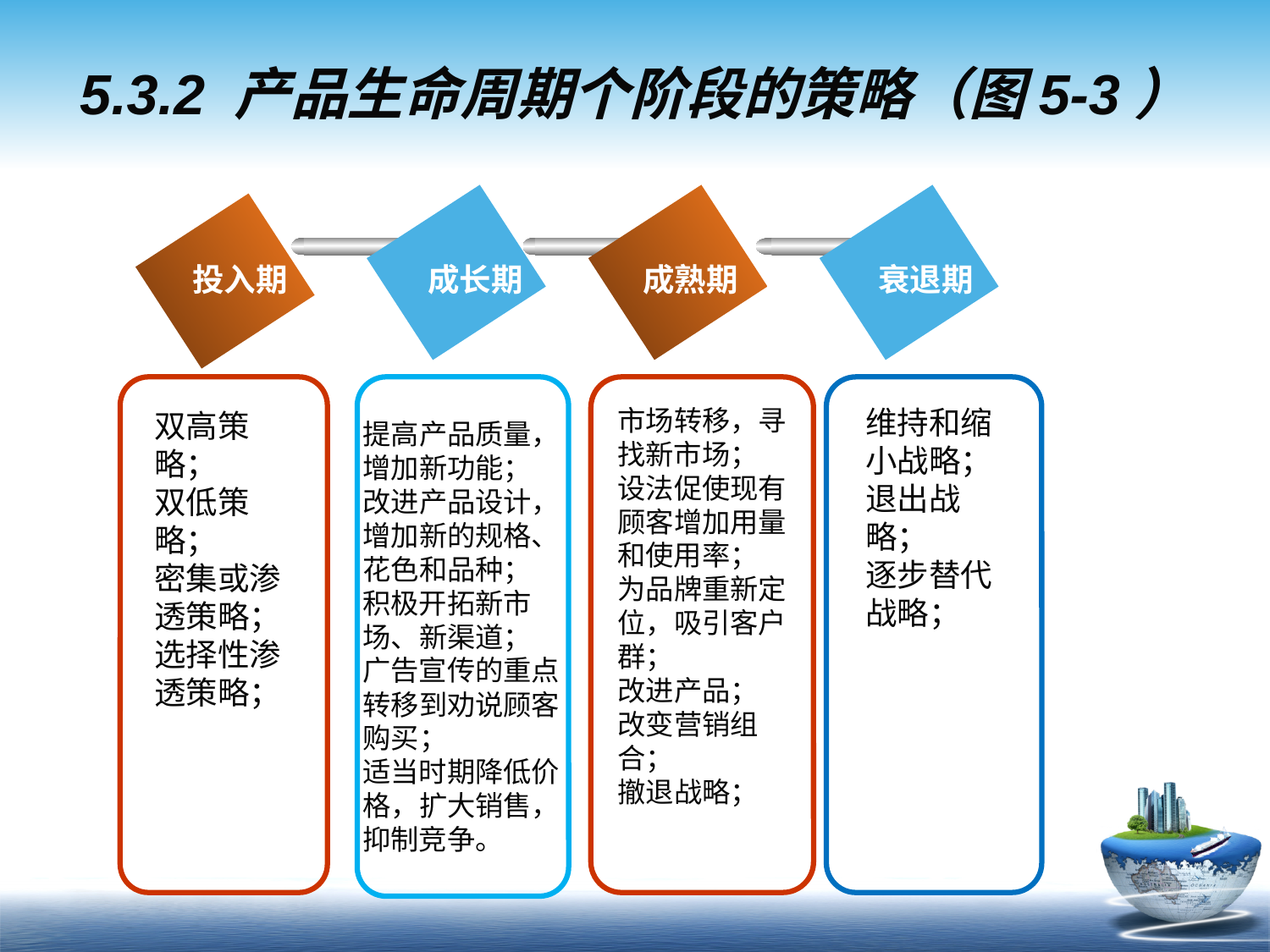

# 5.3.2 产品生命周期个阶段的策略（图5-3）

投入期
成长期
成熟期
衰退期

市场转移，寻找新市场；
设法促使现有顾客增加用量和使用率；
为品牌重新定位，吸引客户群；
改进产品；
改变营销组合；
撤退战略；
维持和缩小战略；
退出战略；
逐步替代战略；
双高策略；
双低策略；
密集或渗透策略；
选择性渗透策略；
提高产品质量，增加新功能；
改进产品设计，增加新的规格、花色和品种；
积极开拓新市场、新渠道；
广告宣传的重点转移到劝说顾客购买；
适当时期降低价格，扩大销售，抑制竞争。
Company Logo